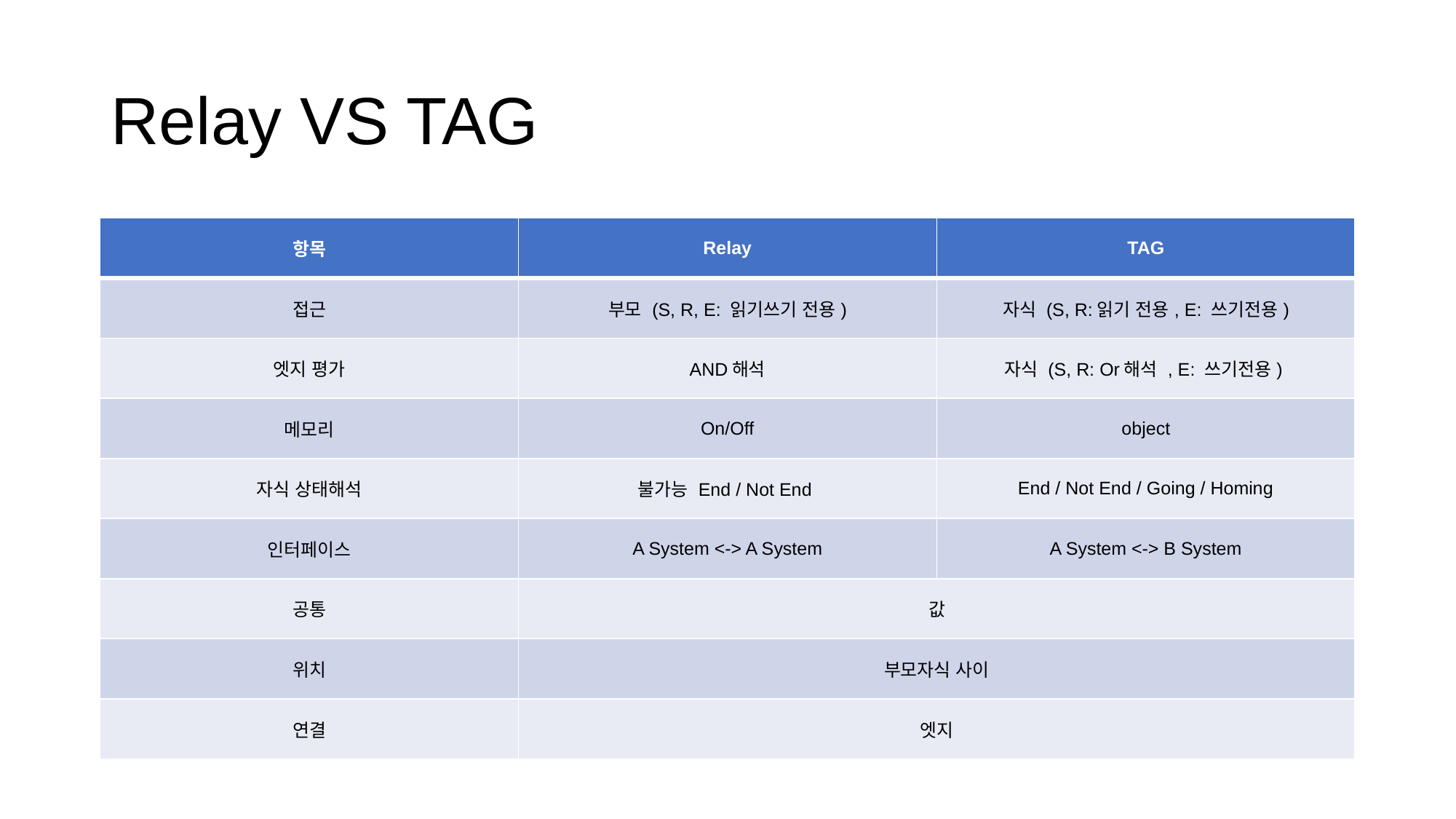

# Relay VS TAG
| 항목 | Relay | TAG |
| --- | --- | --- |
| 접근 | 부모 (S, R, E: 읽기쓰기 전용) | 자식 (S, R:읽기 전용, E: 쓰기전용) |
| 엣지 평가 | AND해석 | 자식 (S, R: Or해석 , E: 쓰기전용) |
| 메모리 | On/Off | object |
| 자식 상태해석 | 불가능 End / Not End | End / Not End / Going / Homing |
| 인터페이스 | A System <-> A System | A System <-> B System |
| 공통 | 값 |  |
| 위치 | 부모자식 사이 |  |
| 연결 | 엣지 |  |